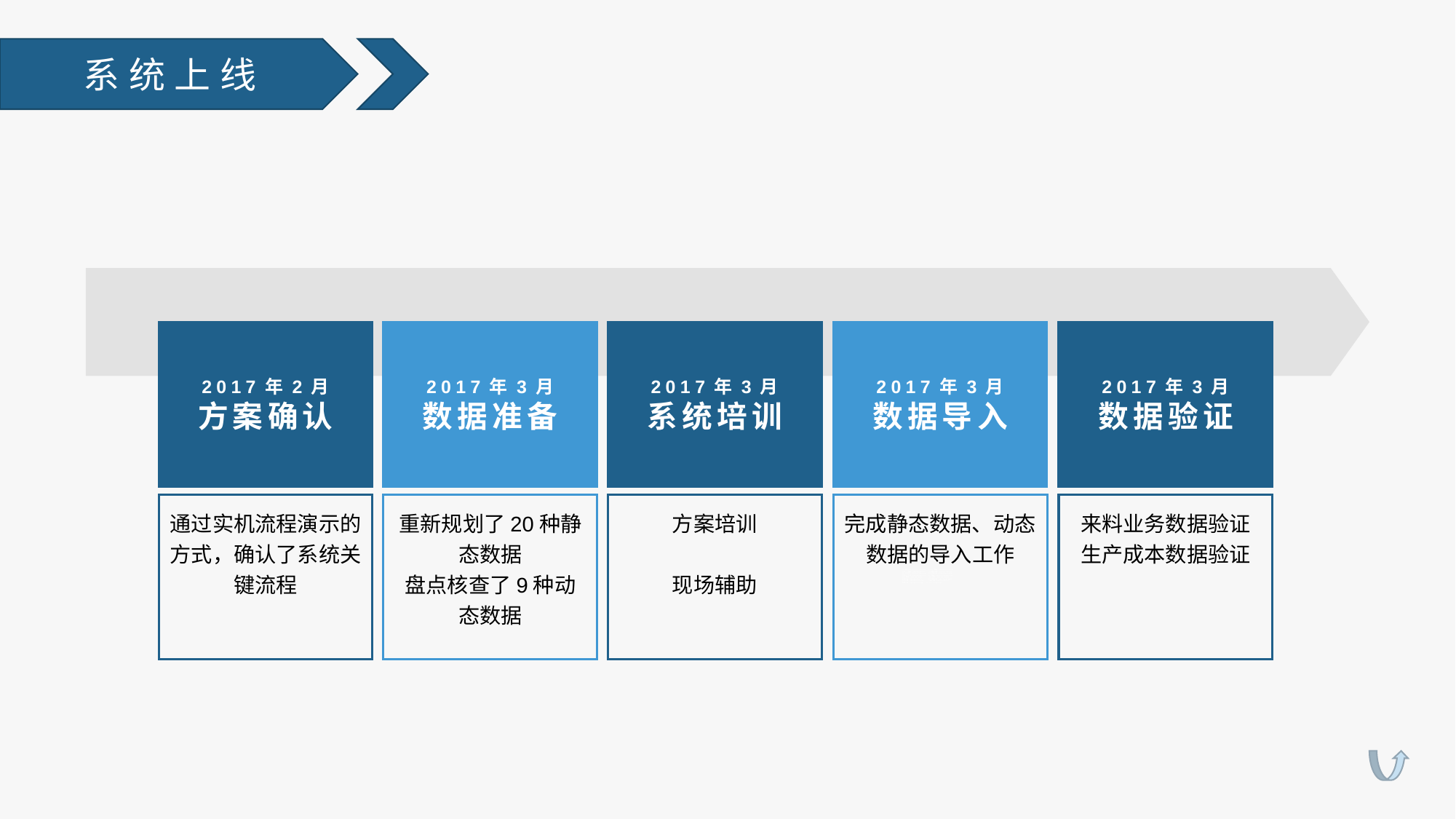

系统上线

2017年2月
方案确认
2017年3月
数据准备
2017年3月
系统培训
2017年3月
数据导入
2017年3月
数据验证
通过实机流程演示的方式，确认了系统关键流程
重新规划了20种静态数据
盘点核查了9种动态数据
方案培训

现场辅助
完成静态数据、动态数据的导入工作
来料业务数据验证
生产成本数据验证